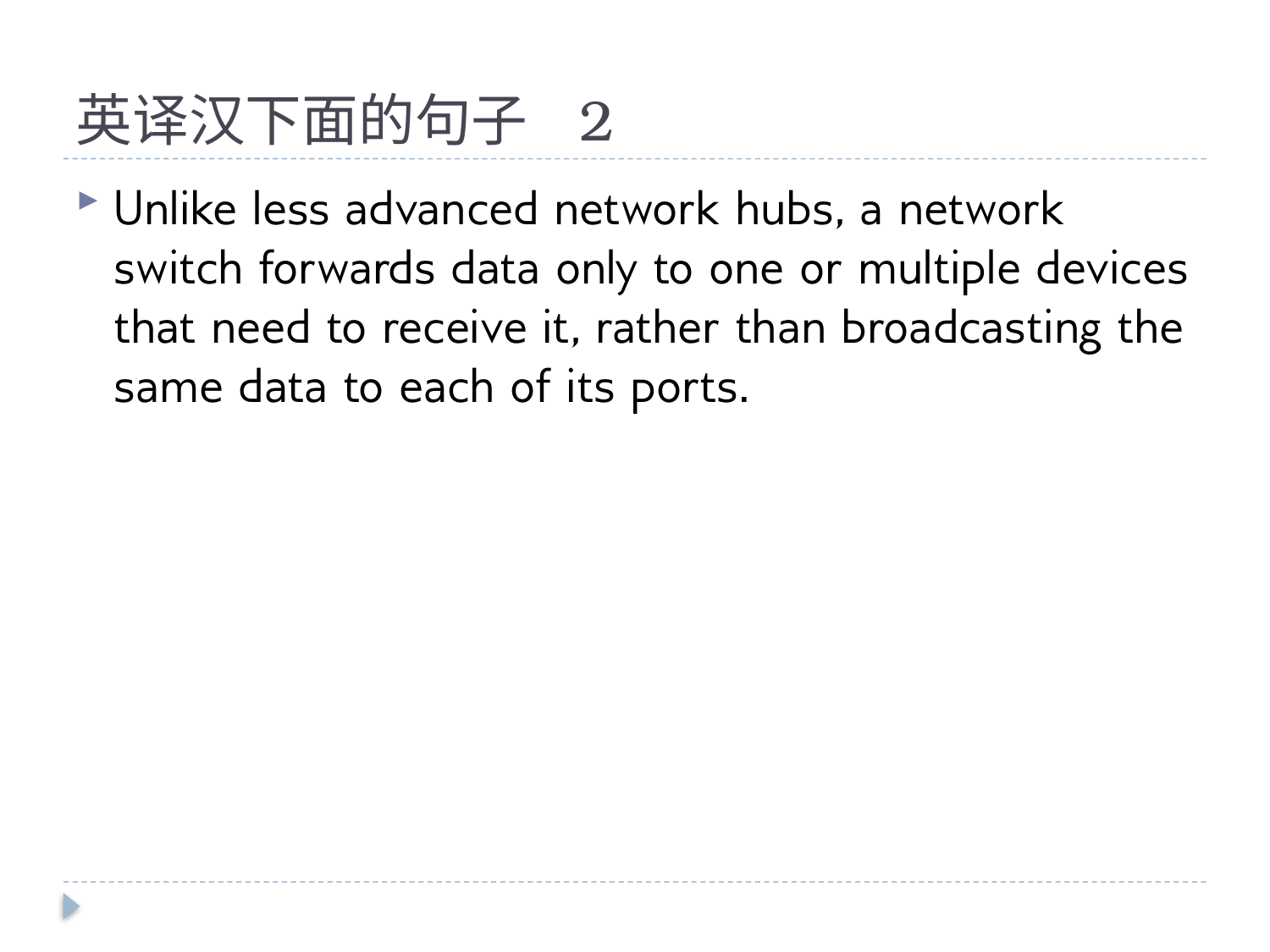

# 英译汉下面的句子   2
Unlike less advanced network hubs, a network switch forwards data only to one or multiple devices that need to receive it, rather than broadcasting the same data to each of its ports.